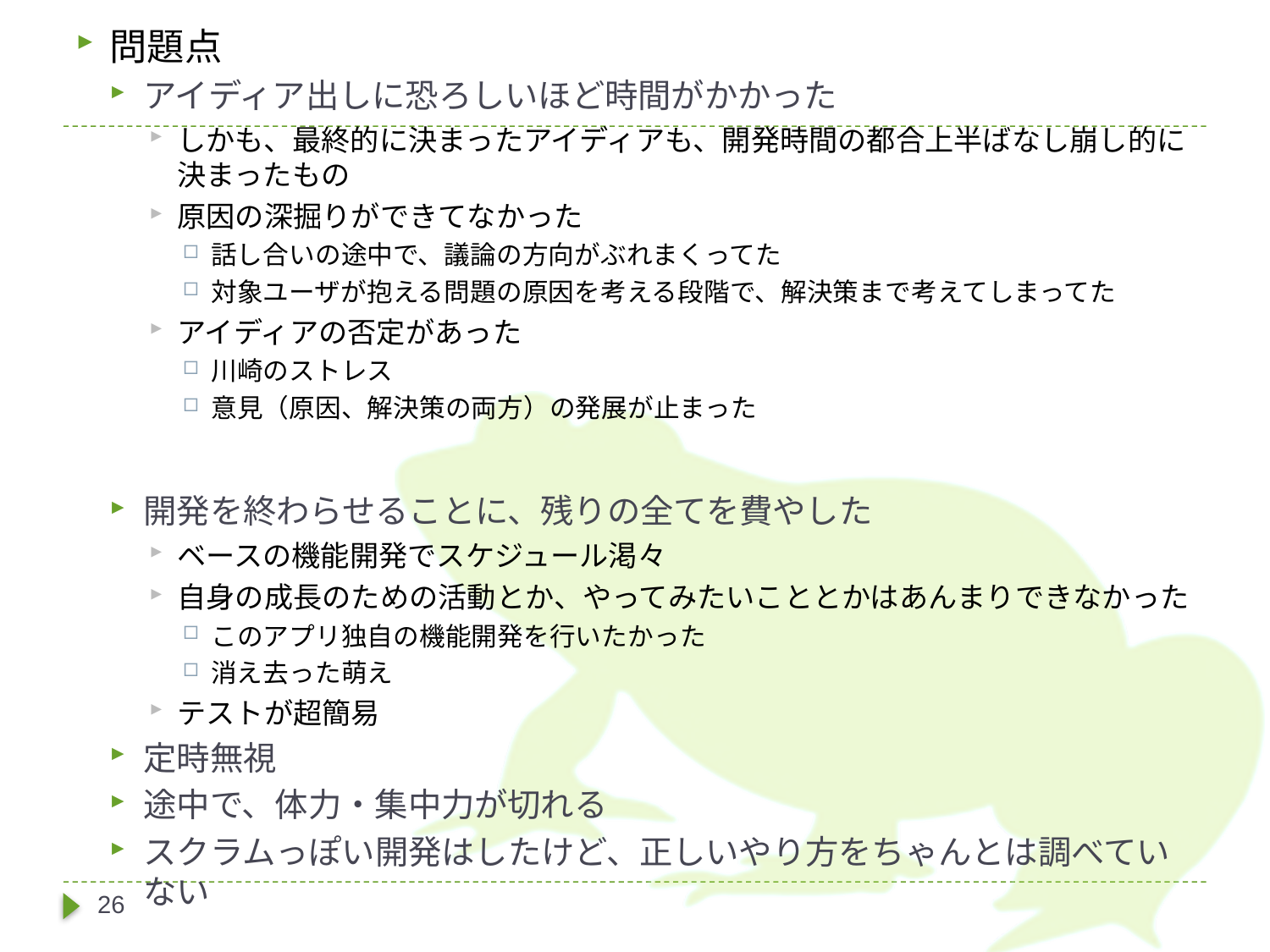

問題点
アイディア出しに恐ろしいほど時間がかかった
しかも、最終的に決まったアイディアも、開発時間の都合上半ばなし崩し的に決まったもの
原因の深掘りができてなかった
話し合いの途中で、議論の方向がぶれまくってた
対象ユーザが抱える問題の原因を考える段階で、解決策まで考えてしまってた
アイディアの否定があった
川崎のストレス
意見（原因、解決策の両方）の発展が止まった

開発を終わらせることに、残りの全てを費やした
ベースの機能開発でスケジュール渇々
自身の成長のための活動とか、やってみたいこととかはあんまりできなかった
このアプリ独自の機能開発を行いたかった
消え去った萌え
テストが超簡易
定時無視
途中で、体力・集中力が切れる
スクラムっぽい開発はしたけど、正しいやり方をちゃんとは調べていない
26